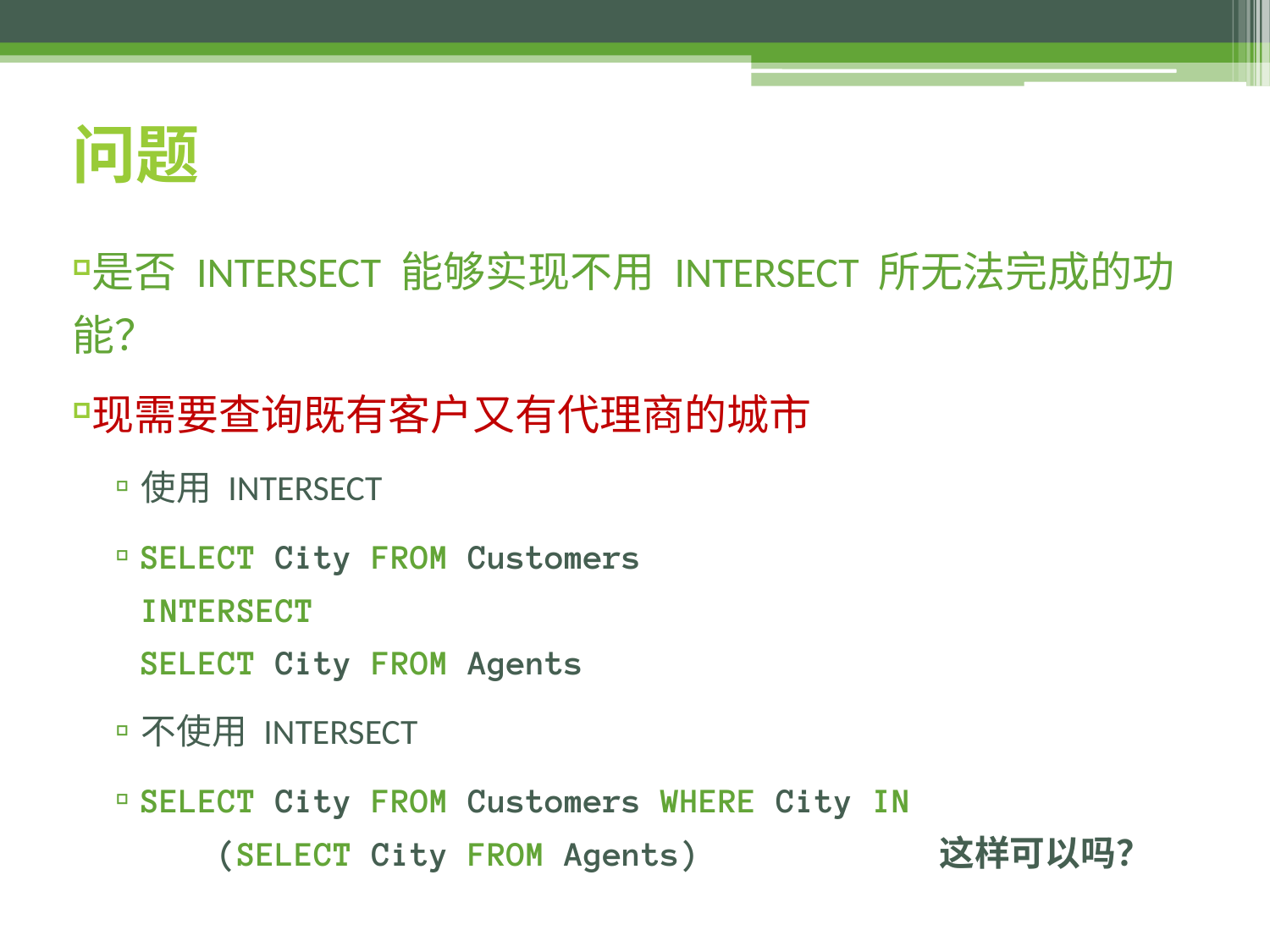

# 问题
是否 INTERSECT 能够实现不用 INTERSECT 所无法完成的功能？
现需要查询既有客户又有代理商的城市
使用 INTERSECT
SELECT City FROM Customers
INTERSECT
SELECT City FROM Agents
不使用 INTERSECT
SELECT City FROM Customers WHERE City IN
    (SELECT City FROM Agents)            这样可以吗？